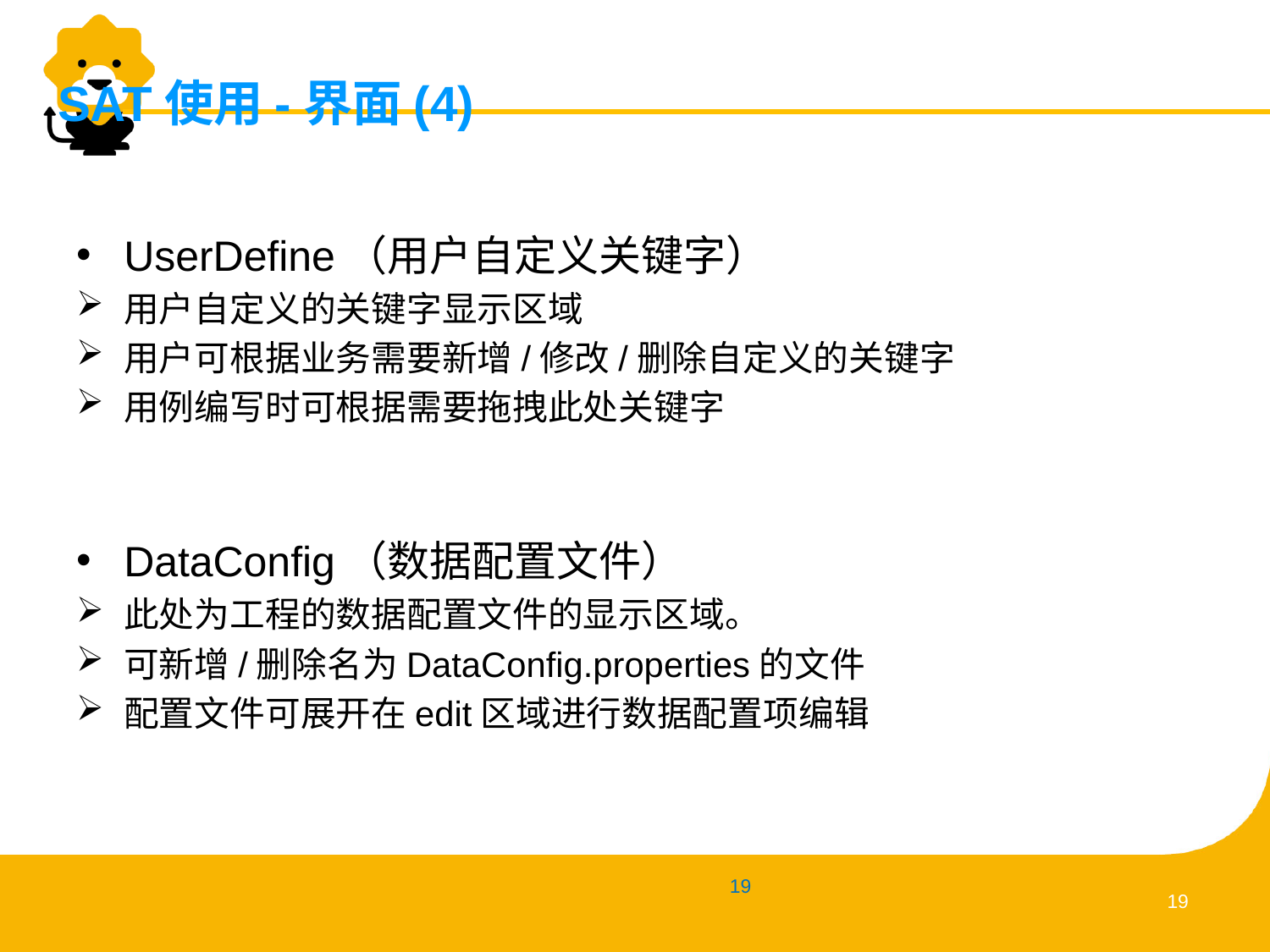

# SAT使用-界面(4)
UserDefine（用户自定义关键字）
用户自定义的关键字显示区域
用户可根据业务需要新增/修改/删除自定义的关键字
用例编写时可根据需要拖拽此处关键字

DataConfig（数据配置文件）
此处为工程的数据配置文件的显示区域。
可新增/删除名为DataConfig.properties的文件
配置文件可展开在edit区域进行数据配置项编辑
19